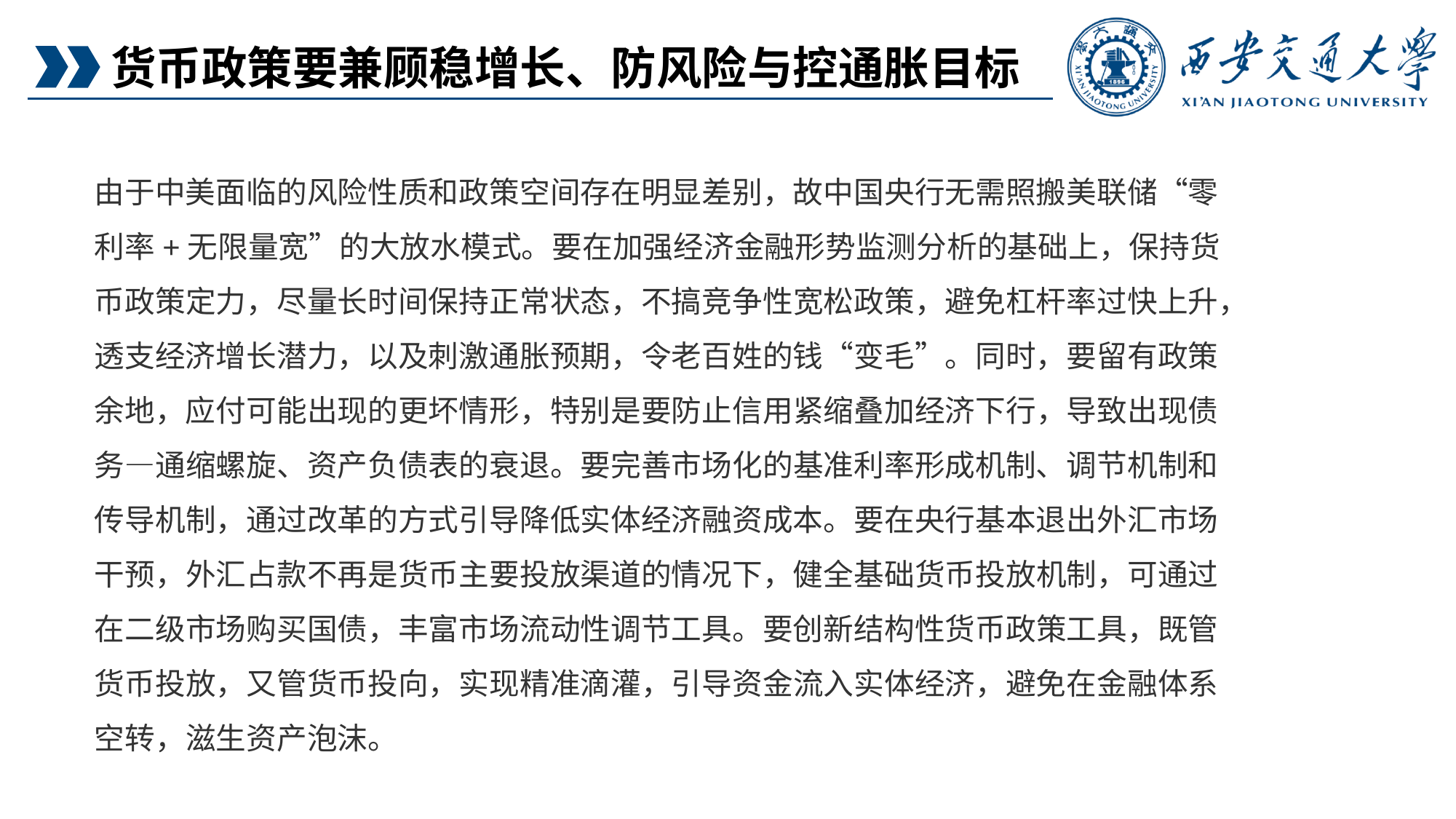

货币政策要兼顾稳增长、防风险与控通胀目标

由于中美面临的风险性质和政策空间存在明显差别，故中国央行无需照搬美联储“零利率+无限量宽”的大放水模式。要在加强经济金融形势监测分析的基础上，保持货币政策定力，尽量长时间保持正常状态，不搞竞争性宽松政策，避免杠杆率过快上升，透支经济增长潜力，以及刺激通胀预期，令老百姓的钱“变毛”。同时，要留有政策余地，应付可能出现的更坏情形，特别是要防止信用紧缩叠加经济下行，导致出现债务—通缩螺旋、资产负债表的衰退。要完善市场化的基准利率形成机制、调节机制和传导机制，通过改革的方式引导降低实体经济融资成本。要在央行基本退出外汇市场干预，外汇占款不再是货币主要投放渠道的情况下，健全基础货币投放机制，可通过在二级市场购买国债，丰富市场流动性调节工具。要创新结构性货币政策工具，既管货币投放，又管货币投向，实现精准滴灌，引导资金流入实体经济，避免在金融体系空转，滋生资产泡沫。